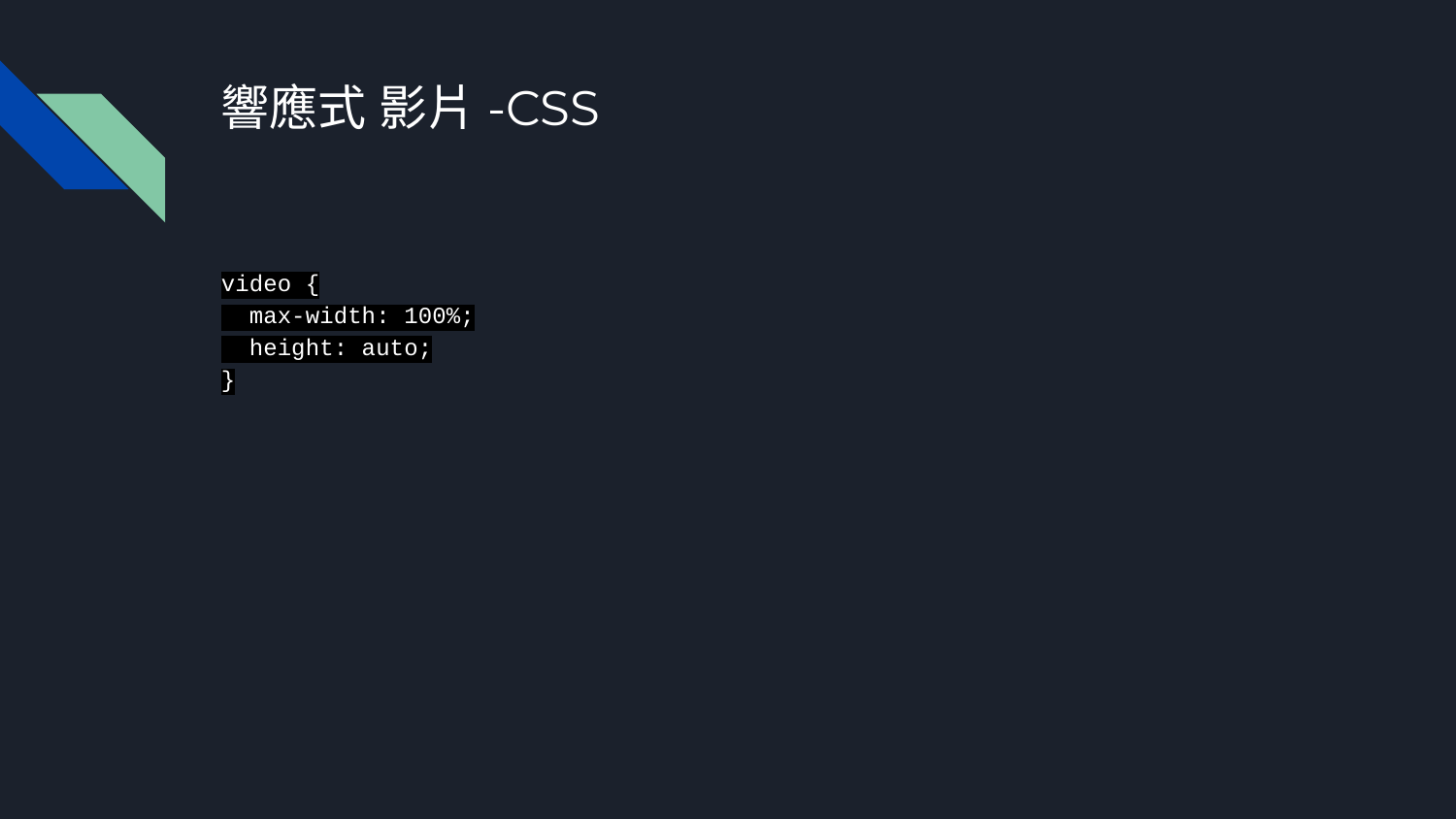

# 響應式 影片-CSS
video {
  max-width: 100%;
  height: auto;
}